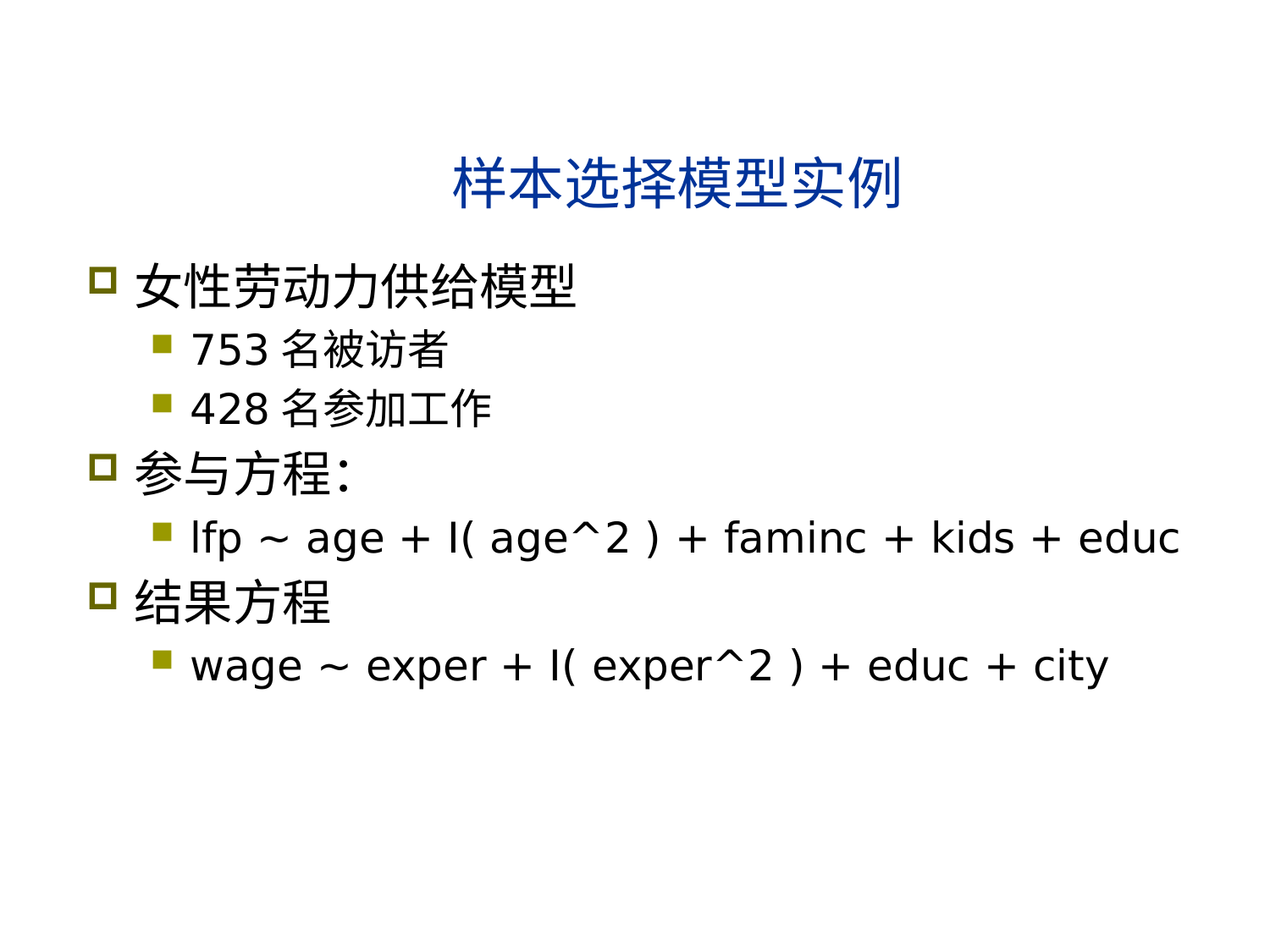

# 样本选择模型实例
女性劳动力供给模型
753名被访者
428名参加工作
参与方程：
lfp ~ age + I( age^2 ) + faminc + kids + educ
结果方程
wage ~ exper + I( exper^2 ) + educ + city